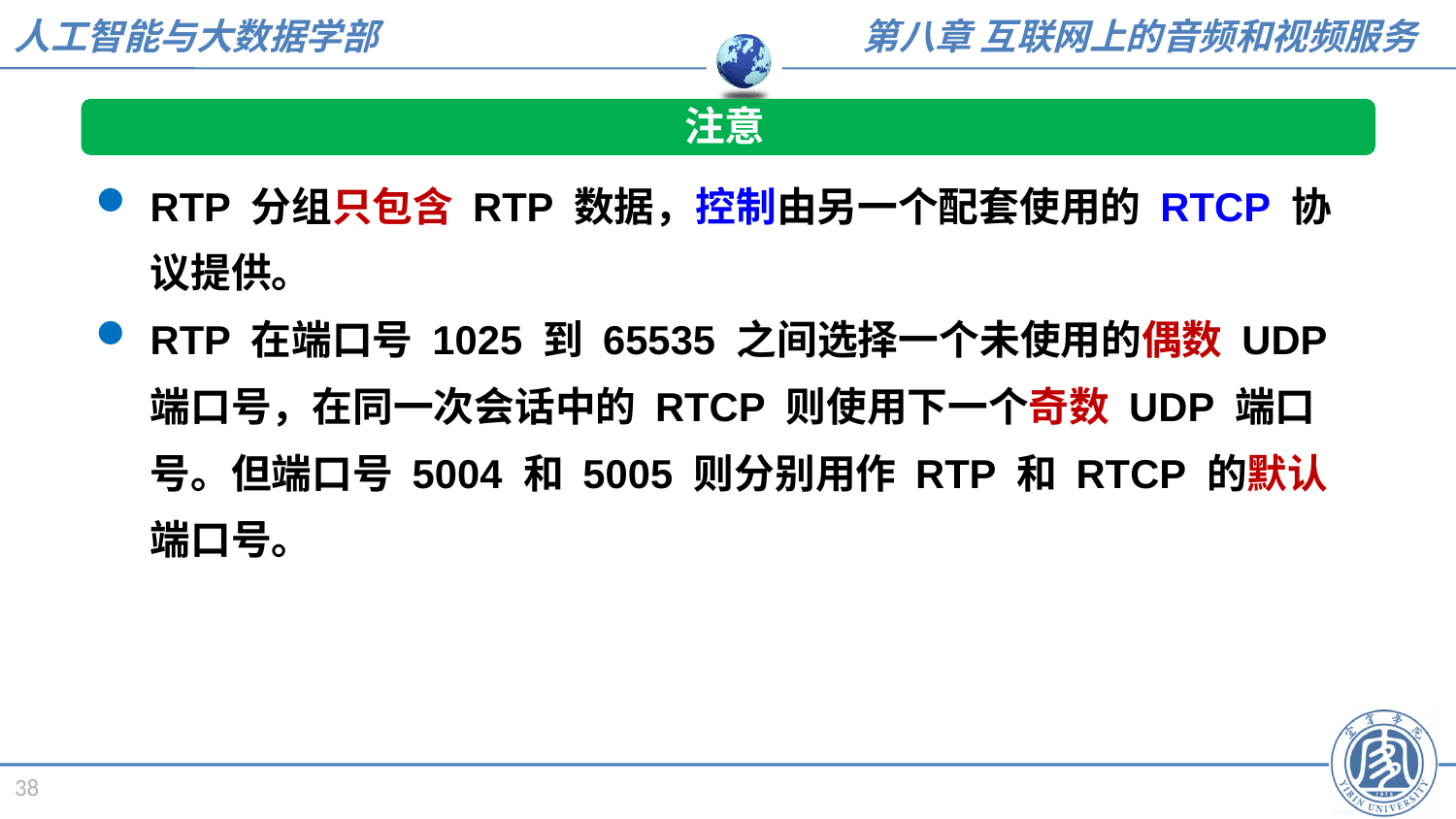

注意

RTP 分组只包含 RTP 数据，控制由另一个配套使用的 RTCP 协议提供。
RTP 在端口号 1025 到 65535 之间选择一个未使用的偶数 UDP 端口号，在同一次会话中的 RTCP 则使用下一个奇数 UDP 端口号。但端口号 5004 和 5005 则分别用作 RTP 和 RTCP 的默认端口号。
38